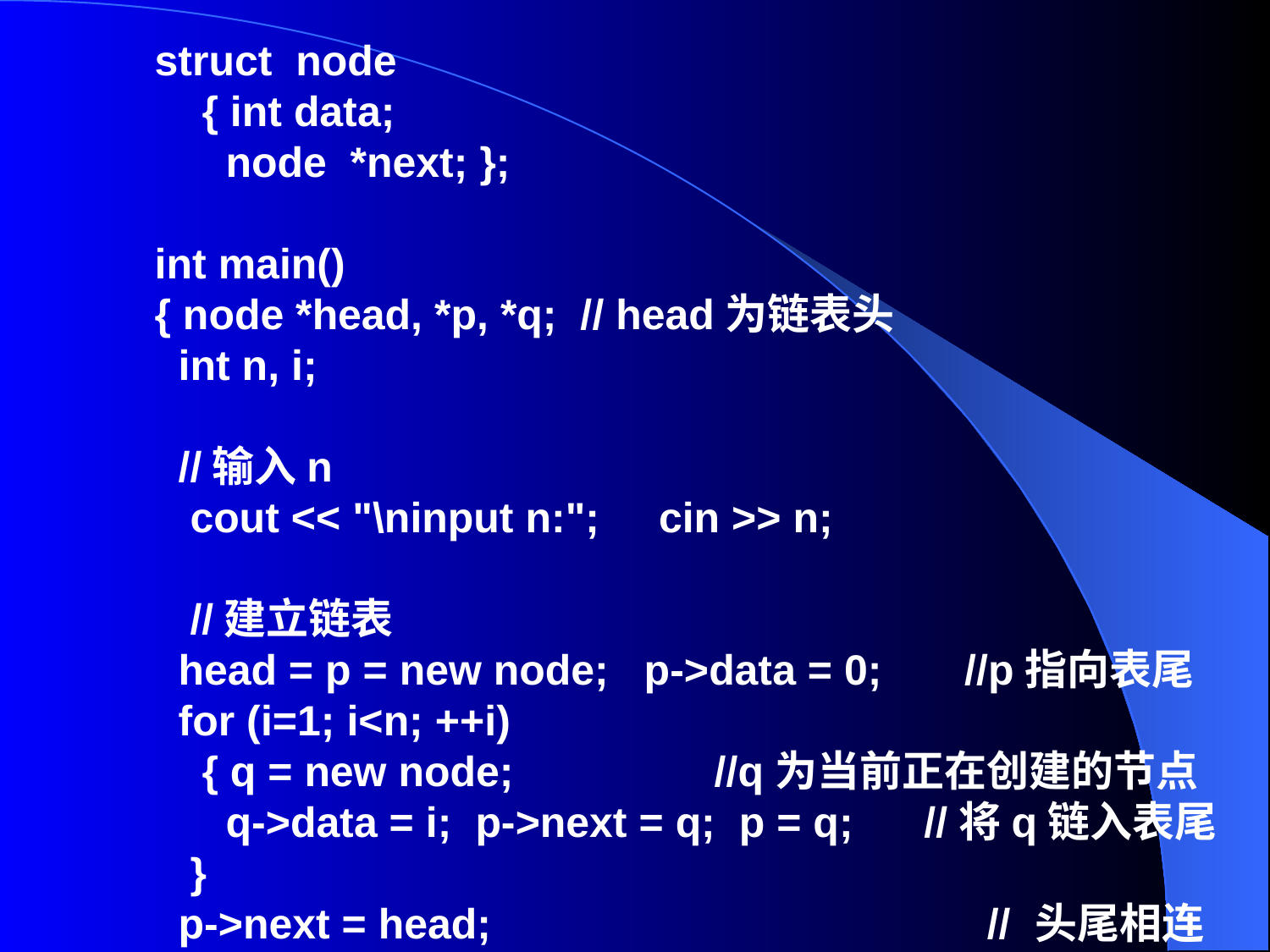

struct  node
    { int data;
      node  *next; };

int main()
{ node *head, *p, *q;  // head为链表头
  int n, i;

  //输入n
   cout << "\ninput n:";     cin >> n;

   //建立链表
  head = p = new node;   p->data = 0;       //p指向表尾
  for (i=1; i<n; ++i)
    { q = new node;                 //q为当前正在创建的节点
      q->data = i;  p->next = q;  p = q;      //将q链入表尾
   }
  p->next = head;                                          // 头尾相连